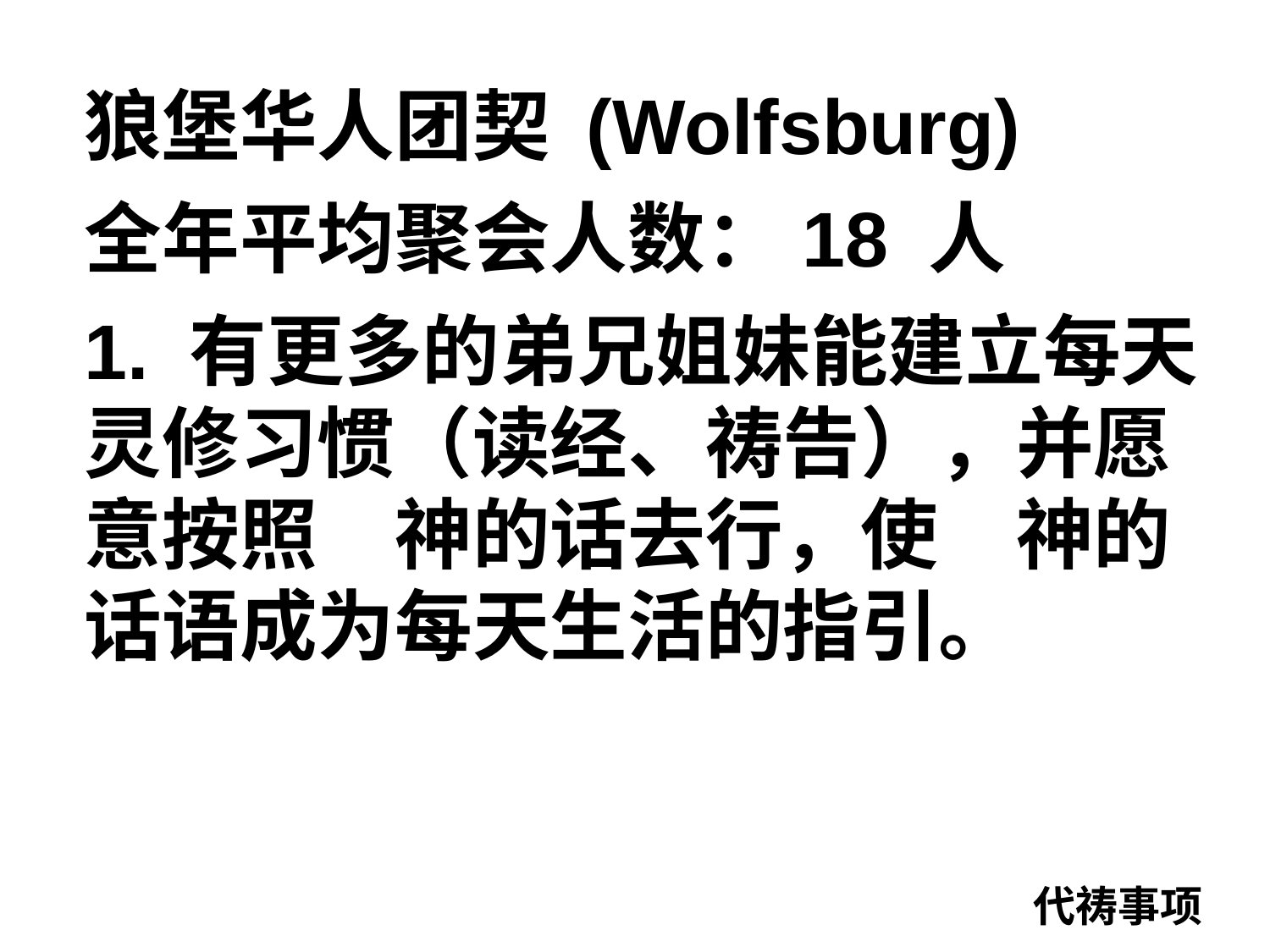

狼堡华人团契 (Wolfsburg)
全年平均聚会人数：18 人
1. 有更多的弟兄姐妹能建立每天灵修习惯（读经、祷告），并愿意按照　神的话去行，使　神的话语成为每天生活的指引。
代祷事项